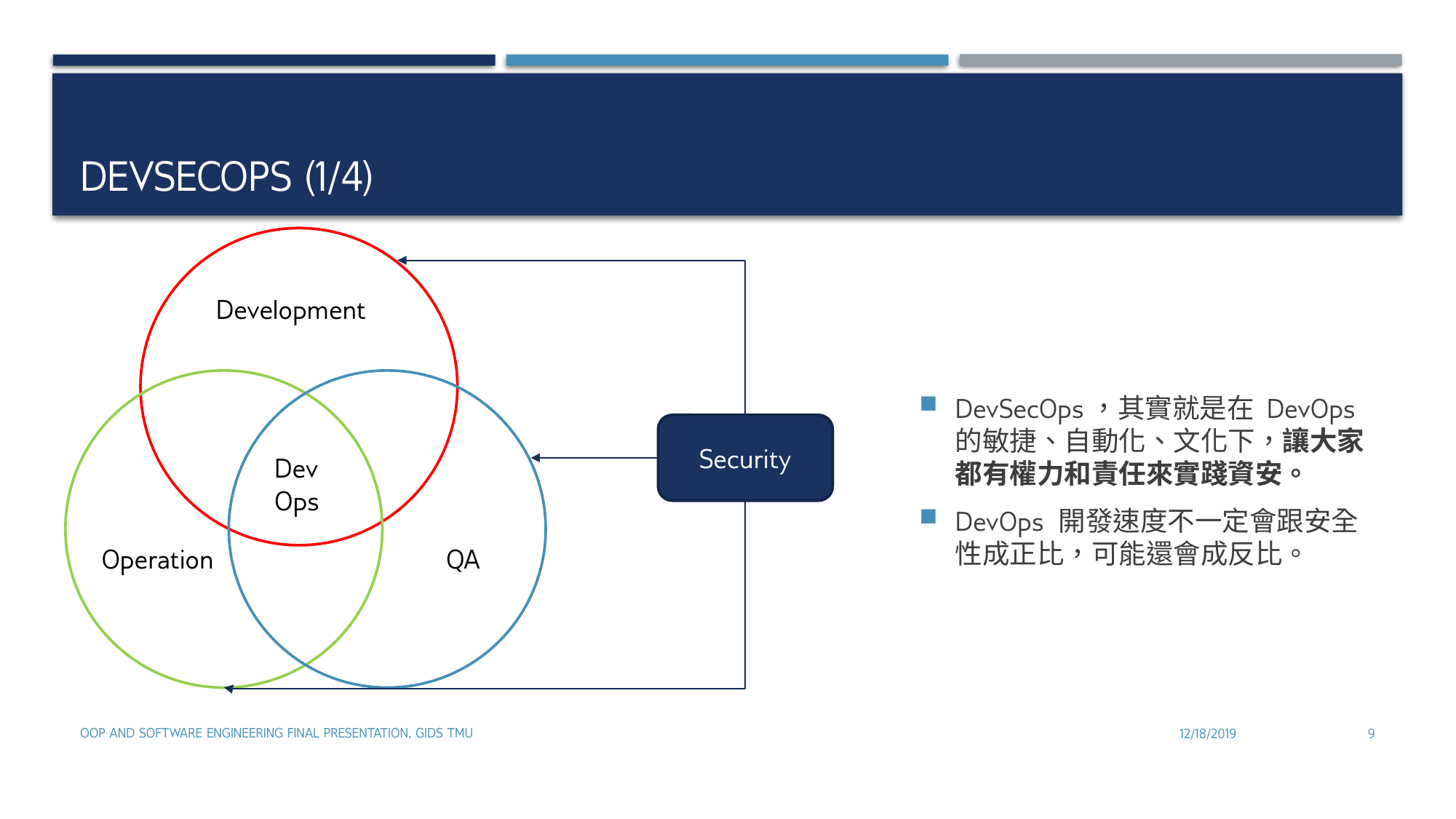

# DevSecOps (1/4)

Development
DevOps
Operation
QA
DevSecOps，其實就是在 DevOps 的敏捷、自動化、文化下，讓大家都有權力和責任來實踐資安。
DevOps 開發速度不一定會跟安全性成正比，可能還會成反比。
Security
OOP and Software engineering final presentation, GIDS TMU
12/18/2019
9